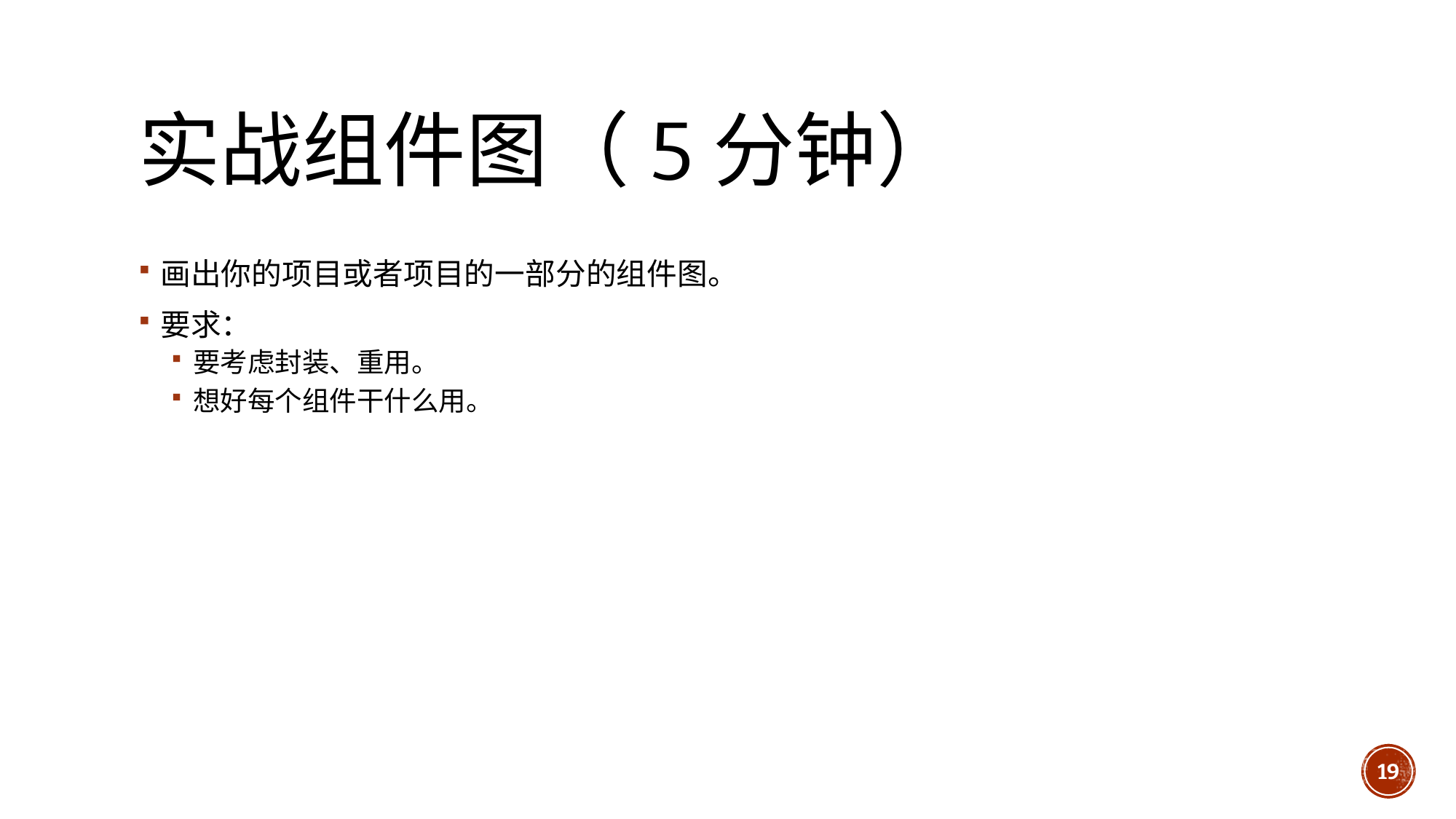

# 实战组件图（5分钟）
画出你的项目或者项目的一部分的组件图。
要求：
要考虑封装、重用。
想好每个组件干什么用。
19